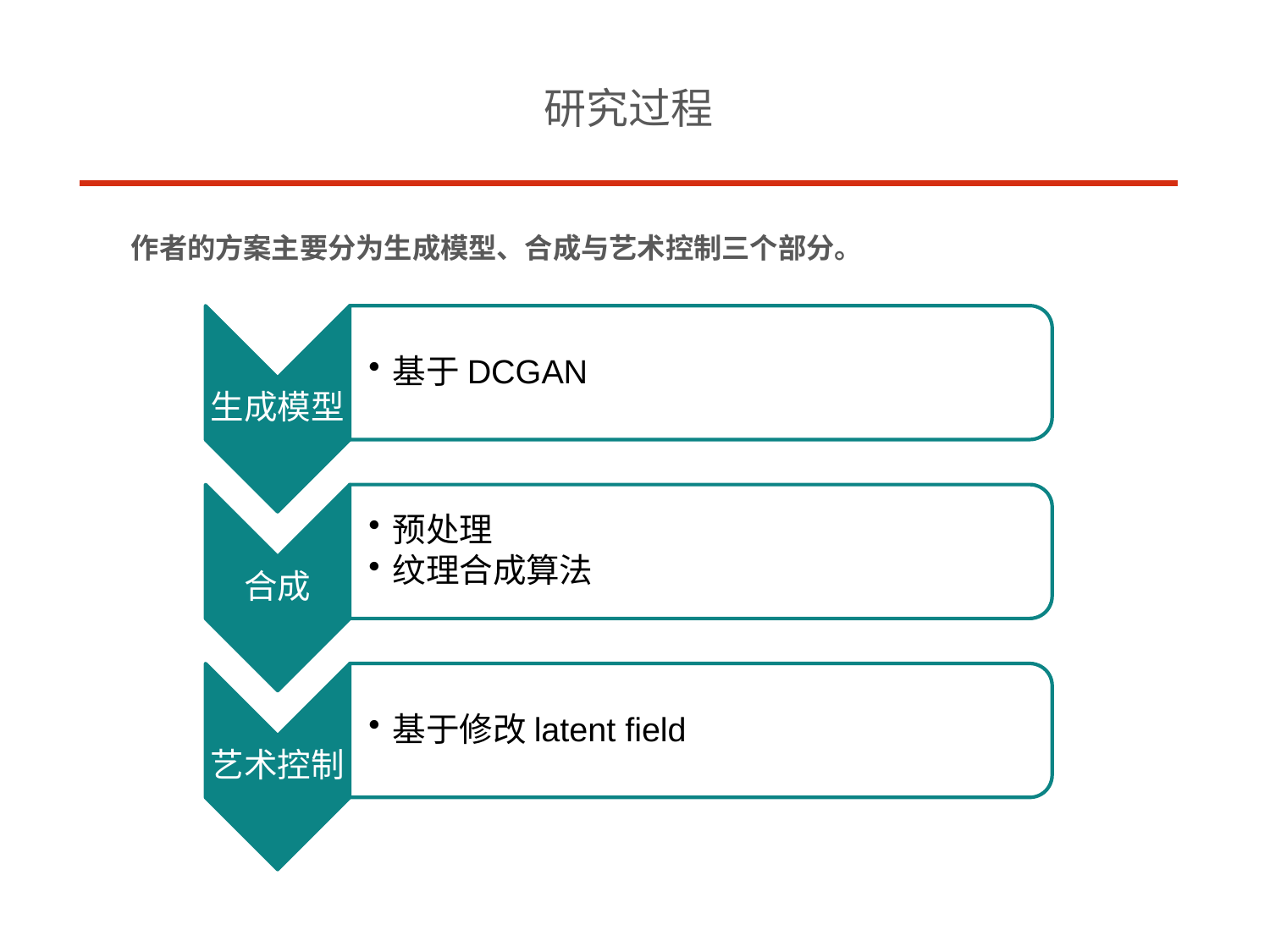

研究过程
       作者的方案主要分为生成模型、合成与艺术控制三个部分。

生成模型
基于DCGAN
合成
预处理
纹理合成算法
艺术控制
基于修改latent field